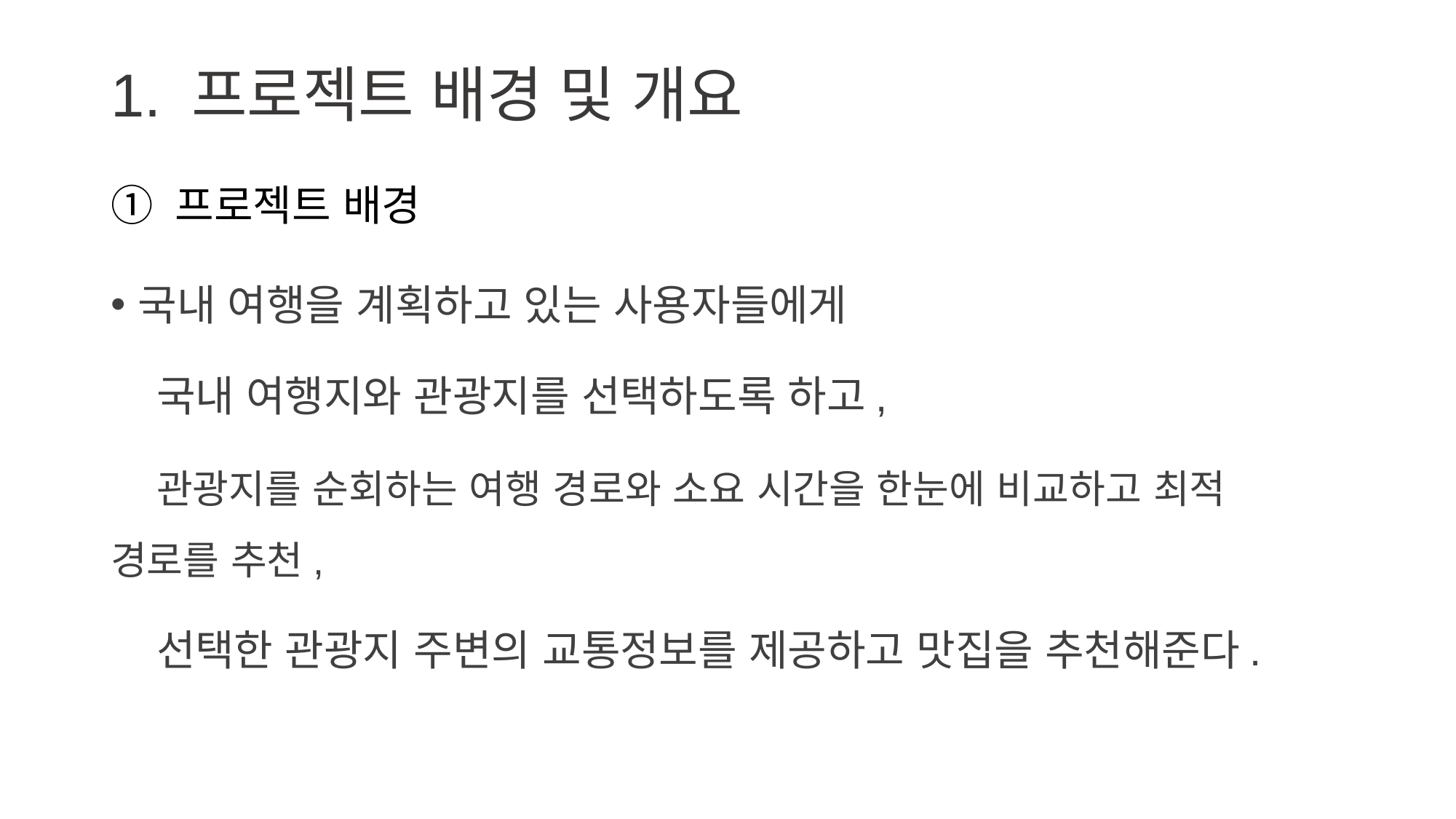

1. 프로젝트 배경 및 개요
① 프로젝트 배경
국내 여행을 계획하고 있는 사용자들에게
   국내 여행지와 관광지를 선택하도록 하고,
   관광지를 순회하는 여행 경로와 소요 시간을 한눈에 비교하고 최적 경로를 추천,
   선택한 관광지 주변의 교통정보를 제공하고 맛집을 추천해준다.